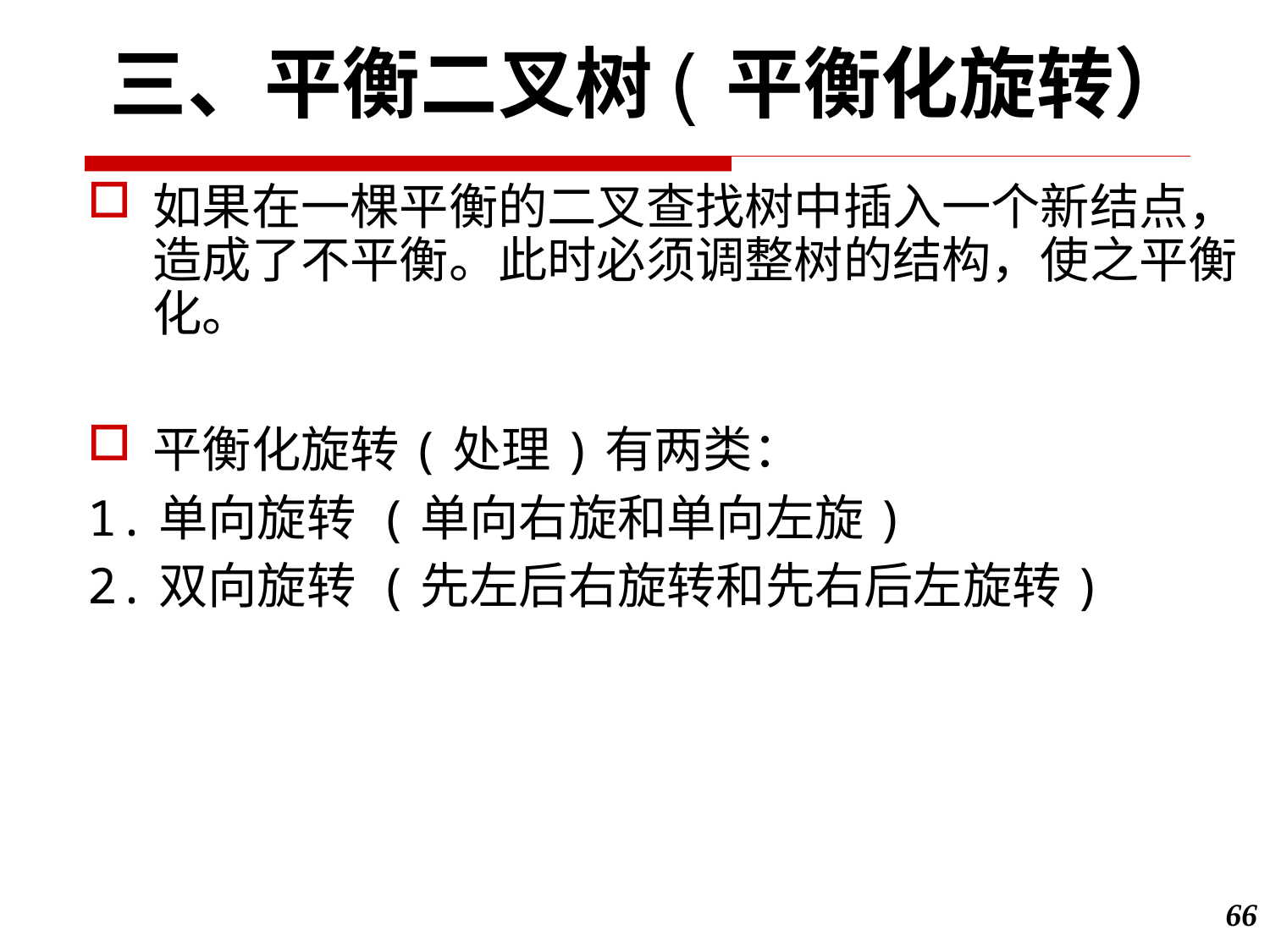

三、平衡二叉树(平衡化旋转）
如果在一棵平衡的二叉查找树中插入一个新结点，造成了不平衡。此时必须调整树的结构，使之平衡化。

平衡化旋转(处理)有两类：
1.单向旋转 (单向右旋和单向左旋)
2.双向旋转 (先左后右旋转和先右后左旋转)
66